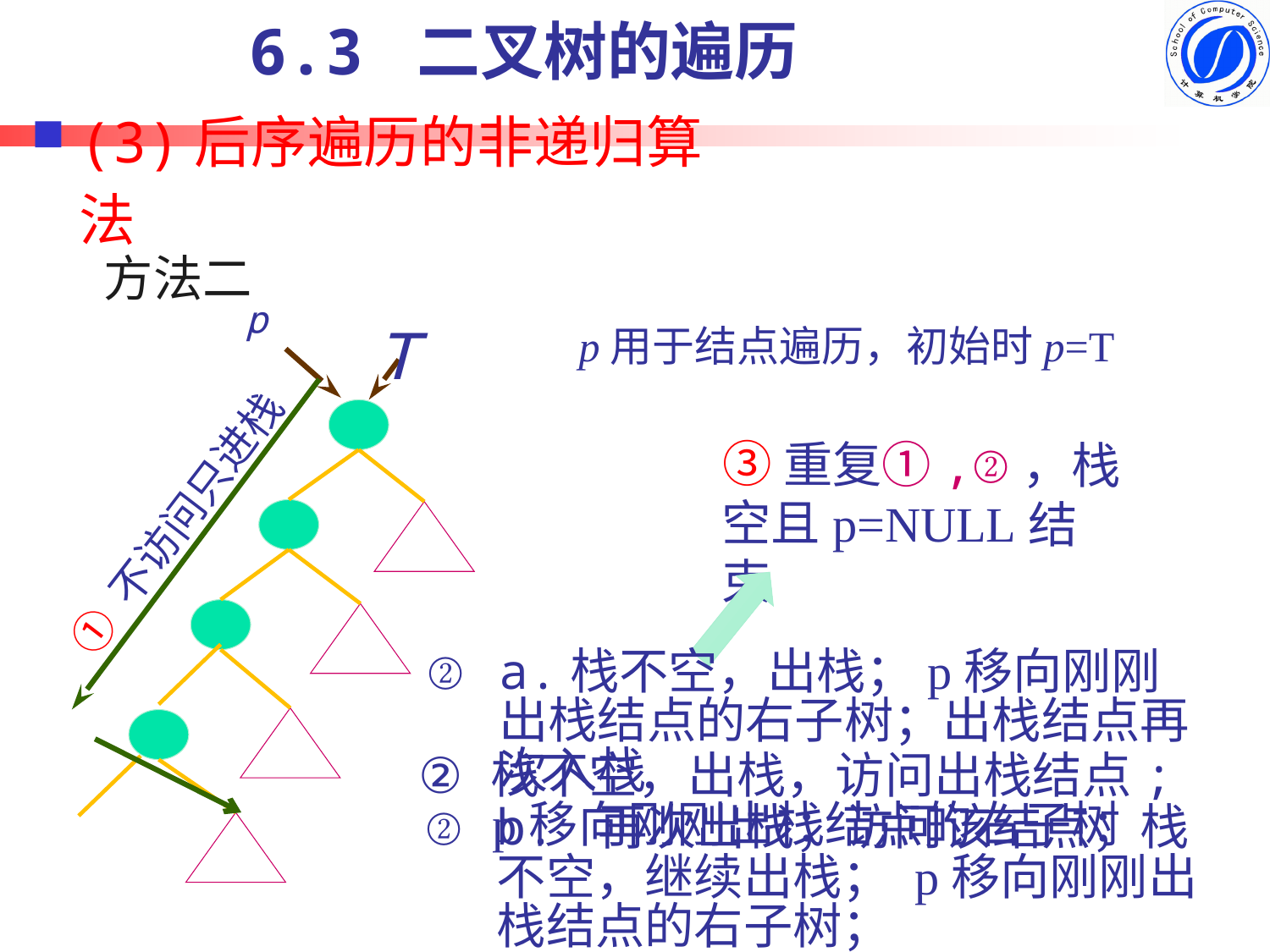

6.3 二叉树的遍历
# (3)后序遍历的非递归算法

① 不访问只进栈
方法二
p

p用于结点遍历，初始时p=T
T

③重复①,②，栈空且p=NULL结束

a.栈不空，出栈；p移向刚刚出栈结点的右子树；出栈结点再次入栈

栈不空，出栈，访问出栈结点;
      p移向刚刚出栈结点的右子树
b. 再次出栈；访问该结点；栈不空，继续出栈； p移向刚刚出栈结点的右子树；